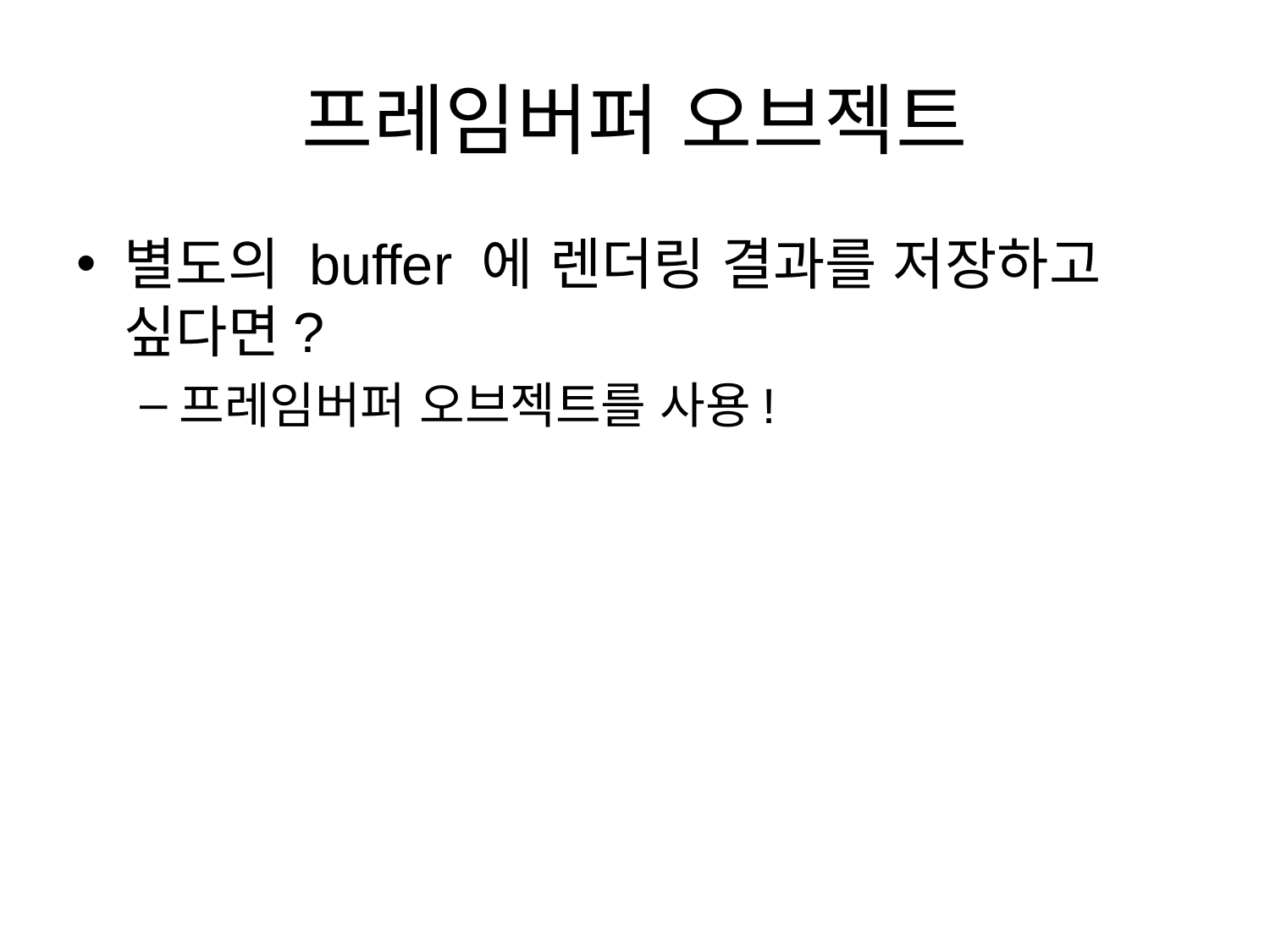

# 프레임버퍼 오브젝트
별도의 buffer 에 렌더링 결과를 저장하고 싶다면?
프레임버퍼 오브젝트를 사용!